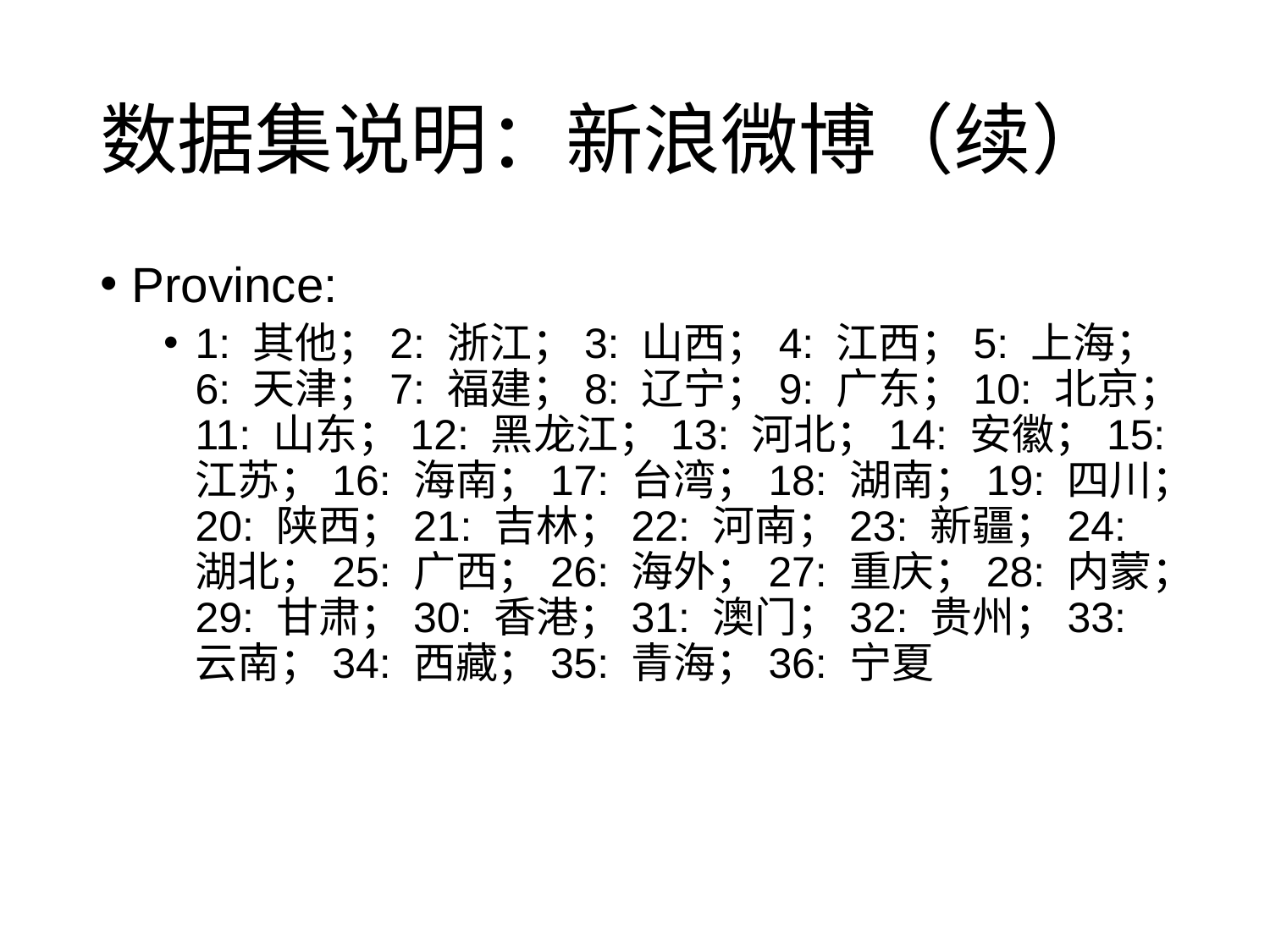

# 数据集说明：新浪微博（续）
Province:
1: 其他；2: 浙江；3: 山西；4: 江西；5: 上海；6: 天津；7: 福建；8: 辽宁；9: 广东；10: 北京；11: 山东；12: 黑龙江；13: 河北；14: 安徽；15: 江苏；16: 海南；17: 台湾；18: 湖南；19: 四川；20: 陕西；21: 吉林；22: 河南；23: 新疆；24: 湖北；25: 广西；26: 海外；27: 重庆；28: 内蒙；29: 甘肃；30: 香港；31: 澳门；32: 贵州；33: 云南；34: 西藏；35: 青海；36: 宁夏